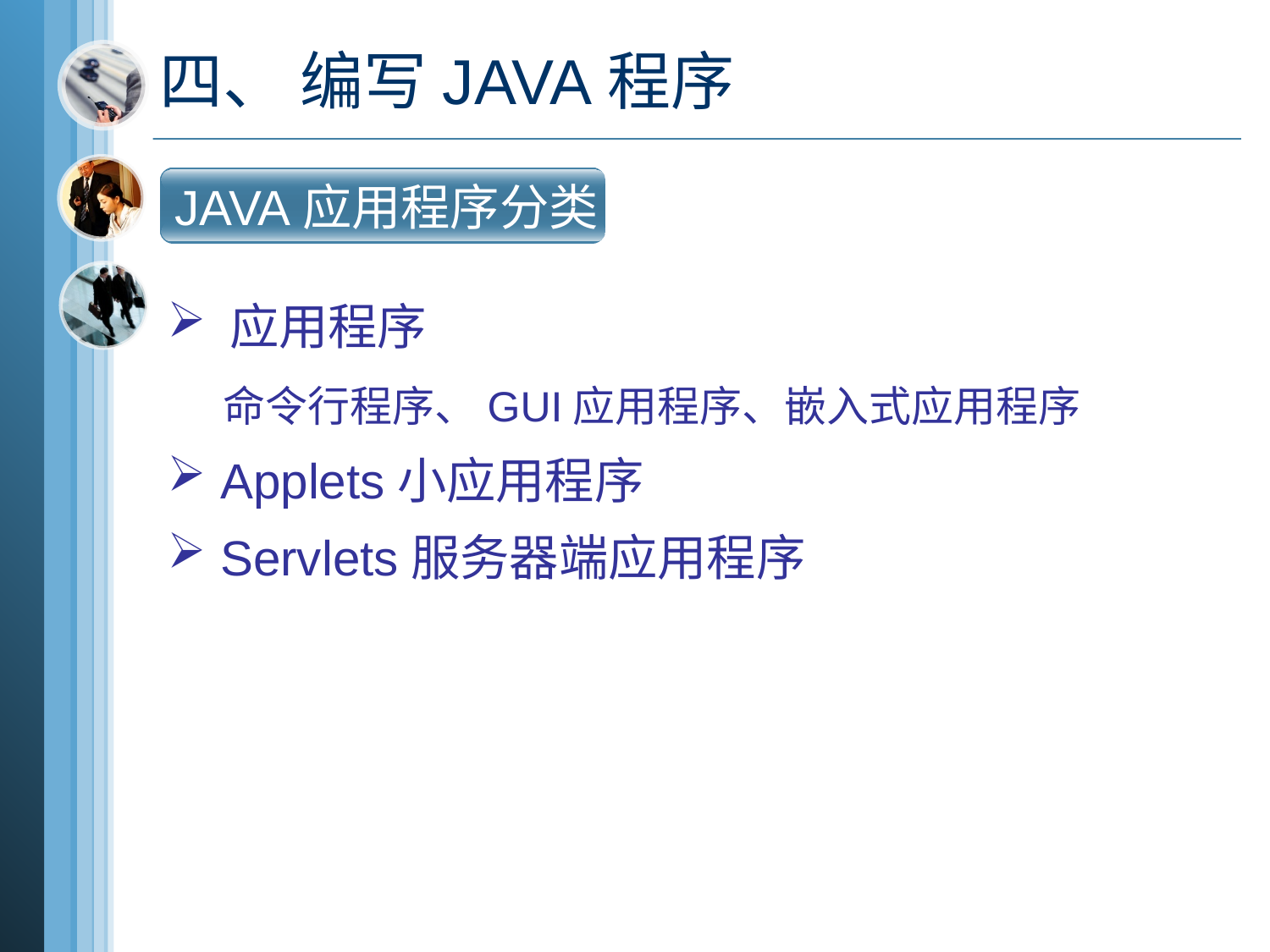

# 四、 编写JAVA程序
(1) 二进制数与十进制数的互换

JAVA应用程序分类
 应用程序
    命令行程序、GUI应用程序、嵌入式应用程序
 Applets小应用程序
 Servlets服务器端应用程序